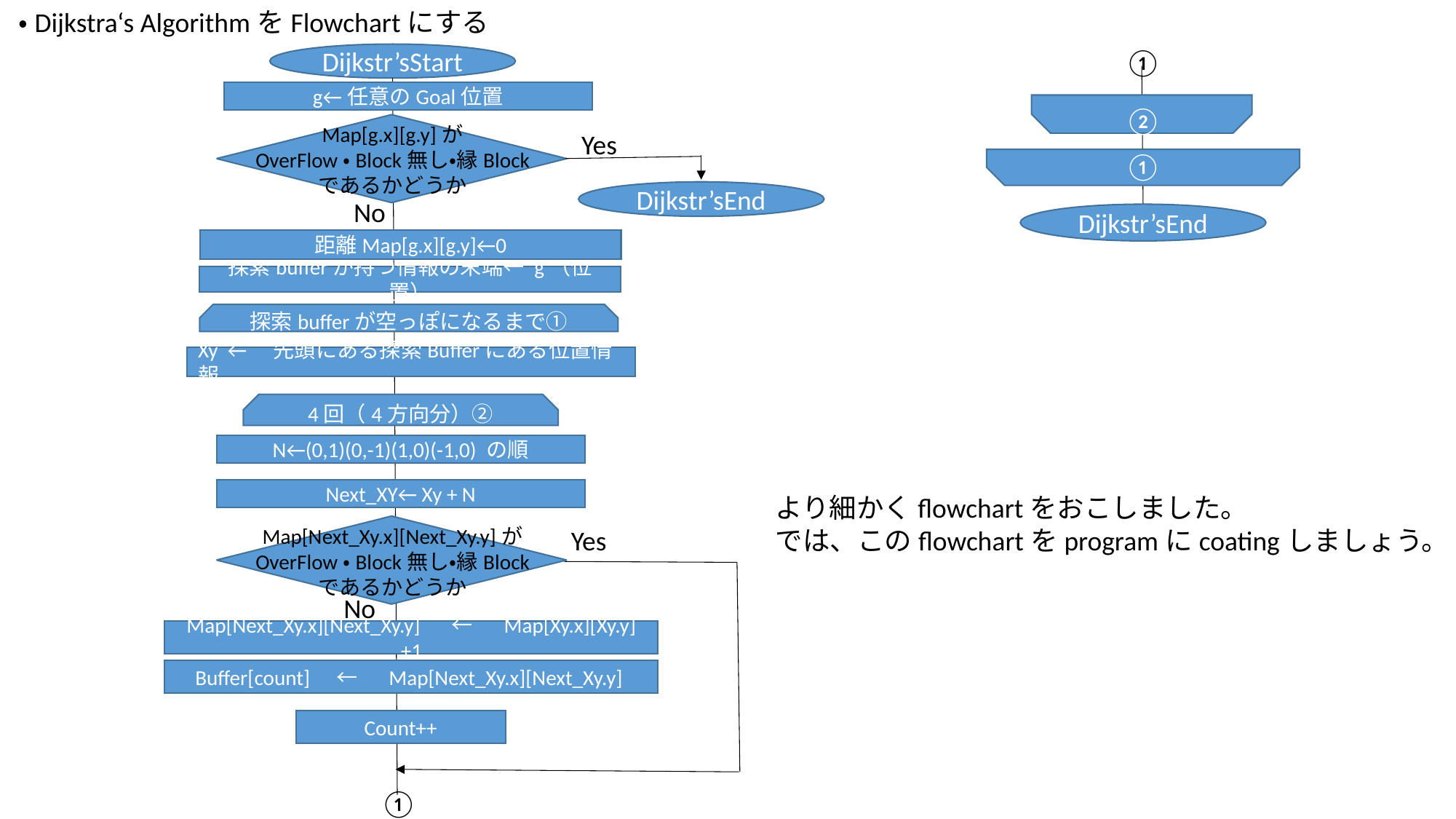

・Dijkstra‘s AlgorithmをFlowchartにする
①
Dijkstr’sStart
g←任意のGoal位置

②

Map[g.x][g.y]が
OverFlow・Block無し・縁Block
であるかどうか
Yes
①

Dijkstr’sEnd
No
Dijkstr’sEnd
距離Map[g.x][g.y]←0
探索bufferが持つ情報の末端← g（位置）
探索bufferが空っぽになるまで①
Xy  ←　先頭にある探索Bufferにある位置情報
4回（4方向分）②
N←(0,1)(0,-1)(1,0)(-1,0) の順
Next_XY← Xy + N
より細かくflowchartをおこしました。
では、このflowchartをprogramにcoatingしましょう。

Map[Next_Xy.x][Next_Xy.y]が
OverFlow・Block無し・縁Block
であるかどうか
Yes
No
Map[Next_Xy.x][Next_Xy.y] 　←　 Map[Xy.x][Xy.y] +1
Buffer[count]　←　 Map[Next_Xy.x][Next_Xy.y]
Count++
①